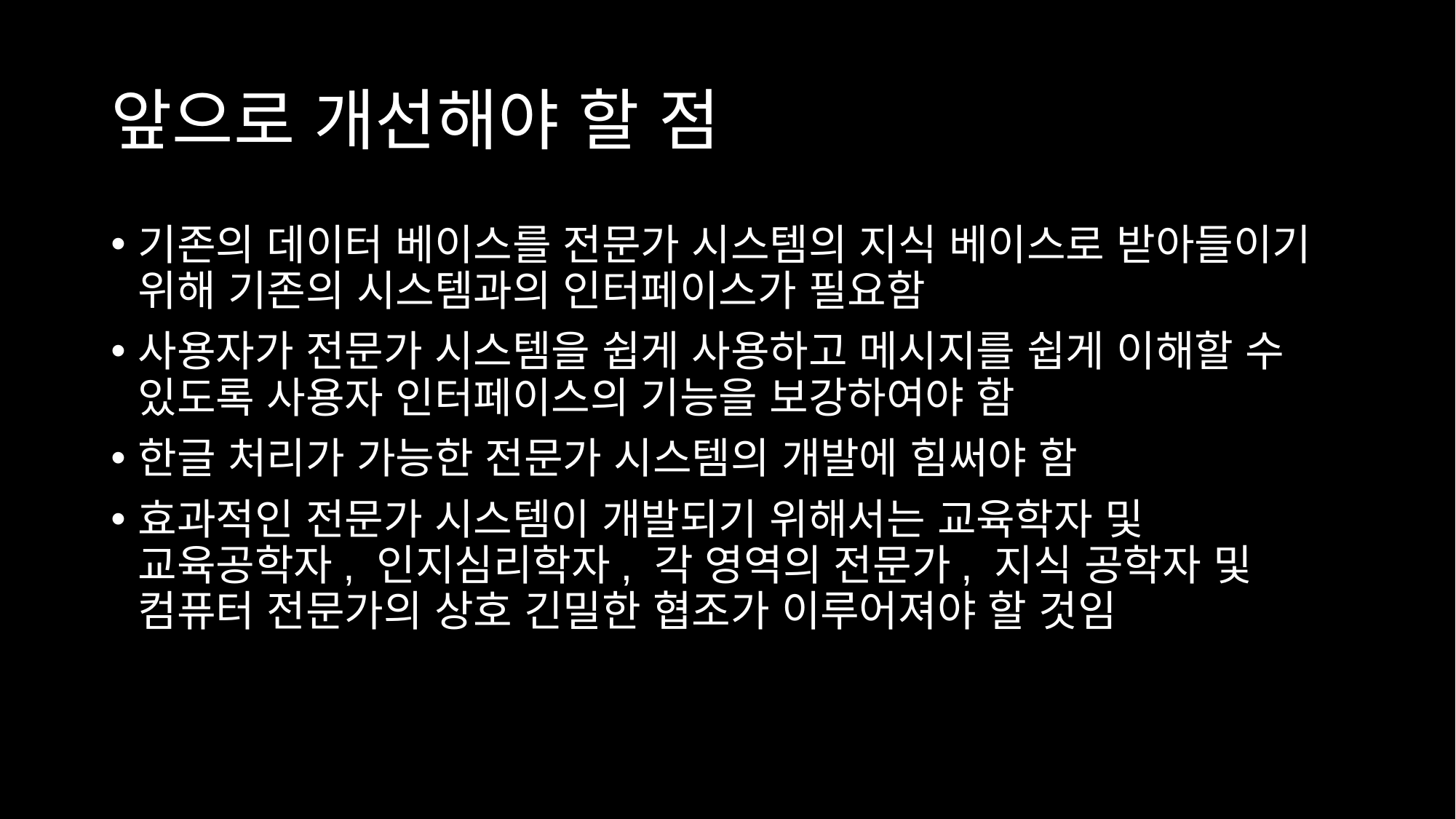

# 앞으로 개선해야 할 점
기존의 데이터 베이스를 전문가 시스템의 지식 베이스로 받아들이기 위해 기존의 시스템과의 인터페이스가 필요함
사용자가 전문가 시스템을 쉽게 사용하고 메시지를 쉽게 이해할 수 있도록 사용자 인터페이스의 기능을 보강하여야 함
한글 처리가 가능한 전문가 시스템의 개발에 힘써야 함
효과적인 전문가 시스템이 개발되기 위해서는 교육학자 및 교육공학자, 인지심리학자, 각 영역의 전문가, 지식 공학자 및 컴퓨터 전문가의 상호 긴밀한 협조가 이루어져야 할 것임